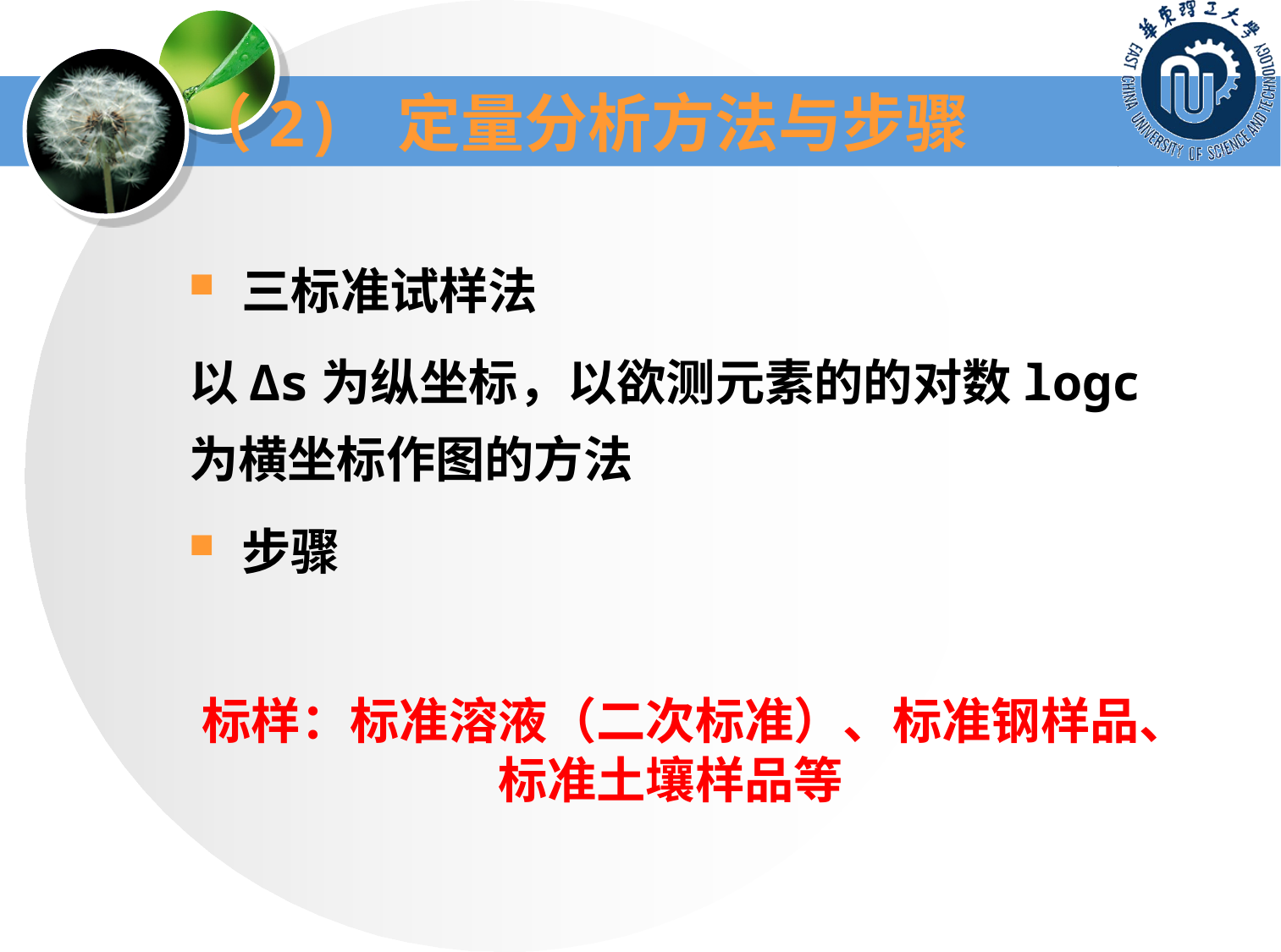

（2) 定量分析方法与步骤
 三标准试样法
以Δs为纵坐标，以欲测元素的的对数logc为横坐标作图的方法
 步骤
标样：标准溶液（二次标准）、标准钢样品、标准土壤样品等